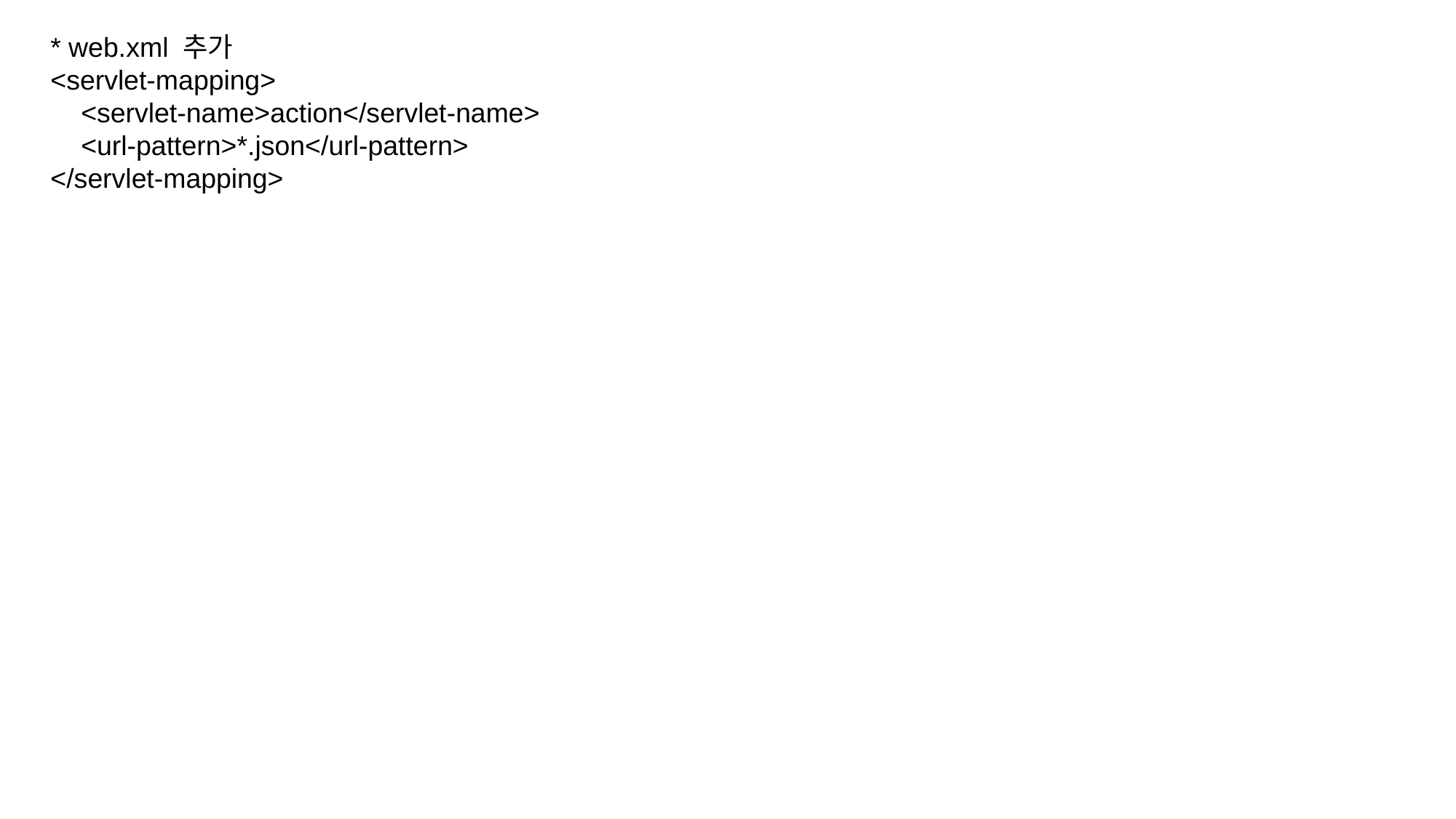

* web.xml 추가
	<servlet-mapping>
	    <servlet-name>action</servlet-name>
	    <url-pattern>*.json</url-pattern>
	</servlet-mapping>